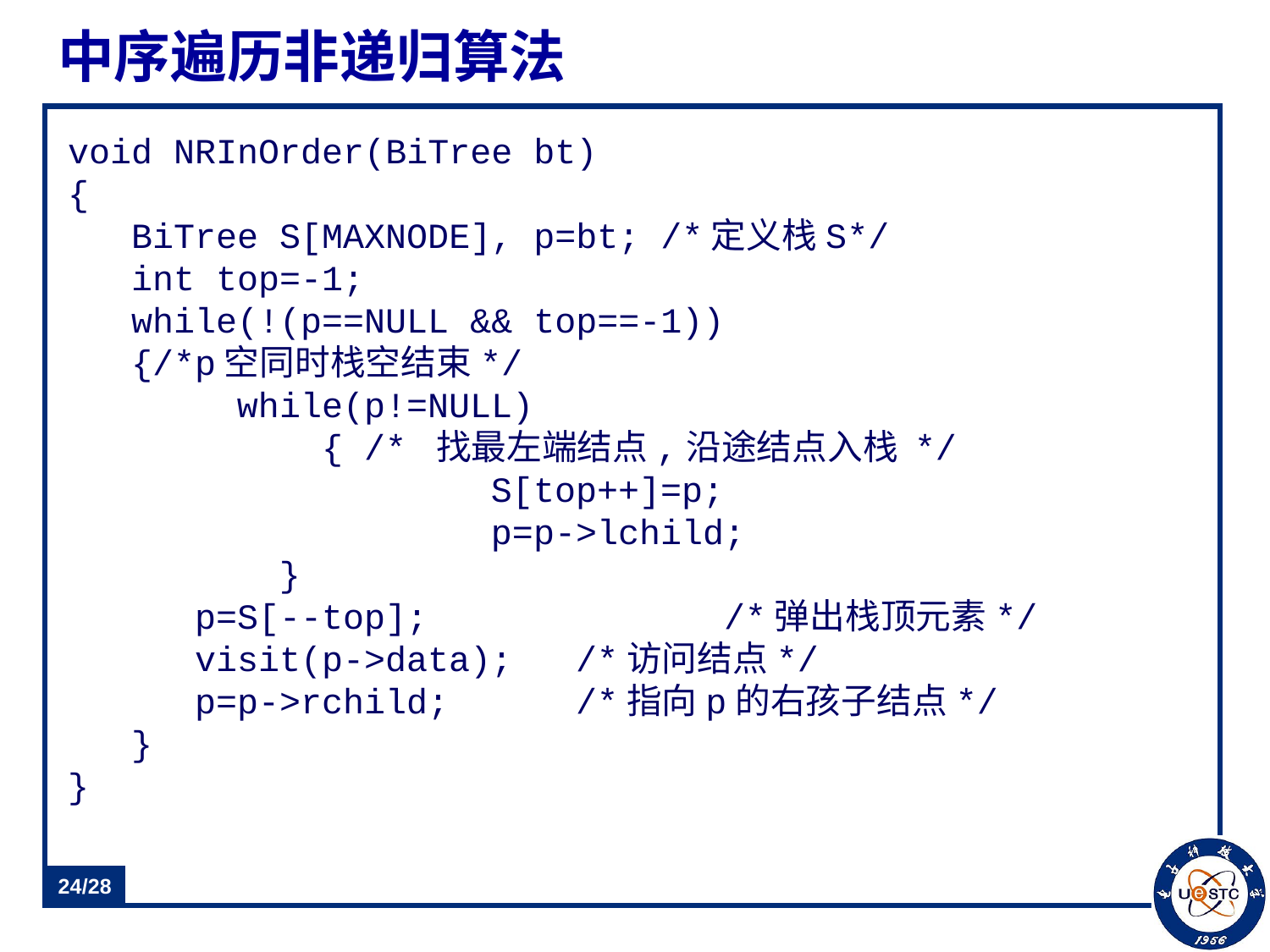

# 中序遍历非递归算法
void NRInOrder(BiTree bt)
{
BiTree S[MAXNODE], p=bt; /*定义栈S*/
int top=-1;
while(!(p==NULL && top==-1))
{/*p空同时栈空结束*/
     while(p!=NULL)
		{ /* 找最左端结点,沿途结点入栈 */
		        S[top++]=p;
		        p=p->lchild;
       }
	p=S[--top];       	 /*弹出栈顶元素*/
	visit(p->data);  	/*访问结点*/
	p=p->rchild;     	/*指向p的右孩子结点*/
}
}
24/28